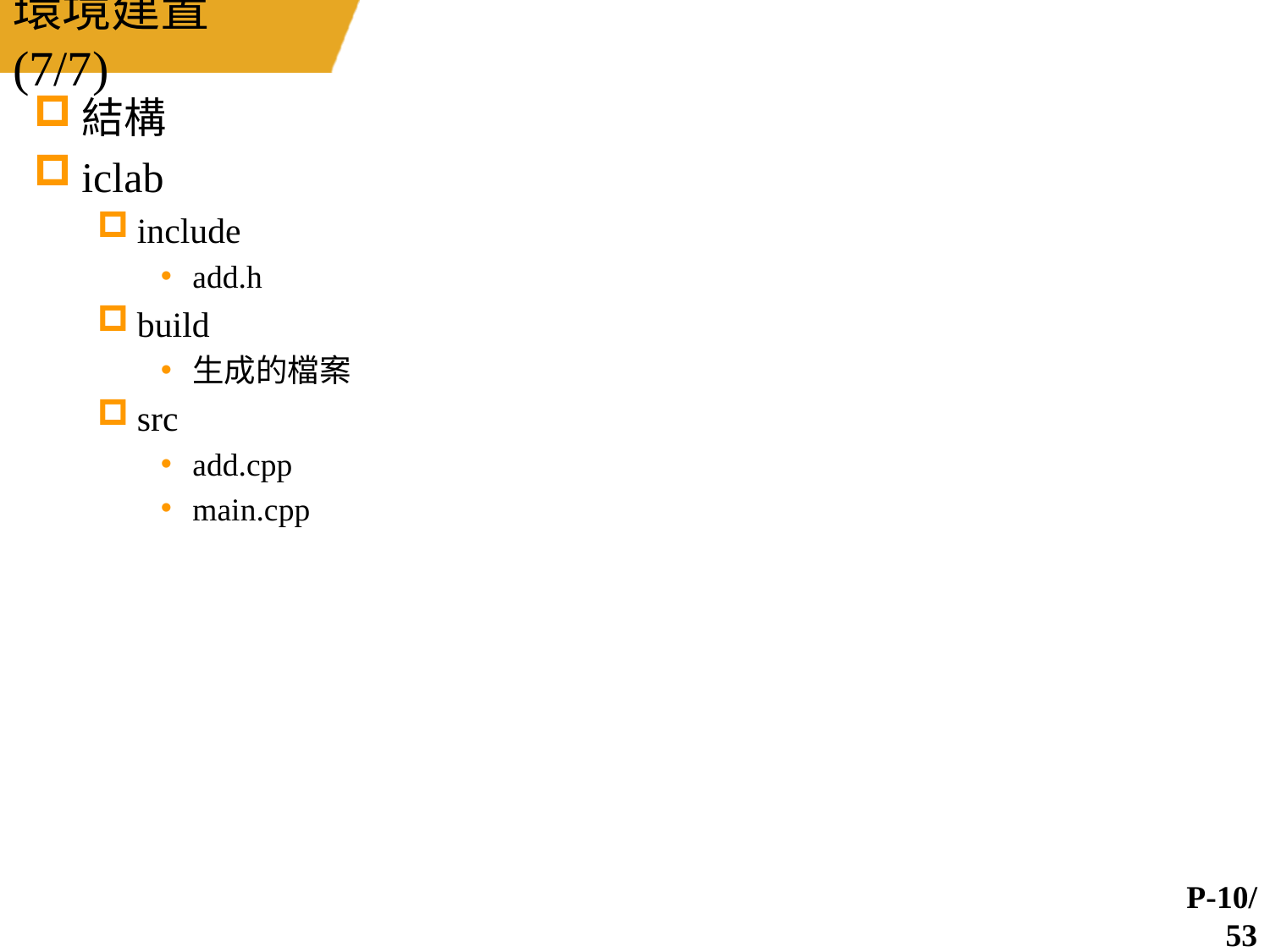

# 環境建置(7/7)
結構
iclab
include
add.h
build
生成的檔案
src
add.cpp
main.cpp

P-10/53